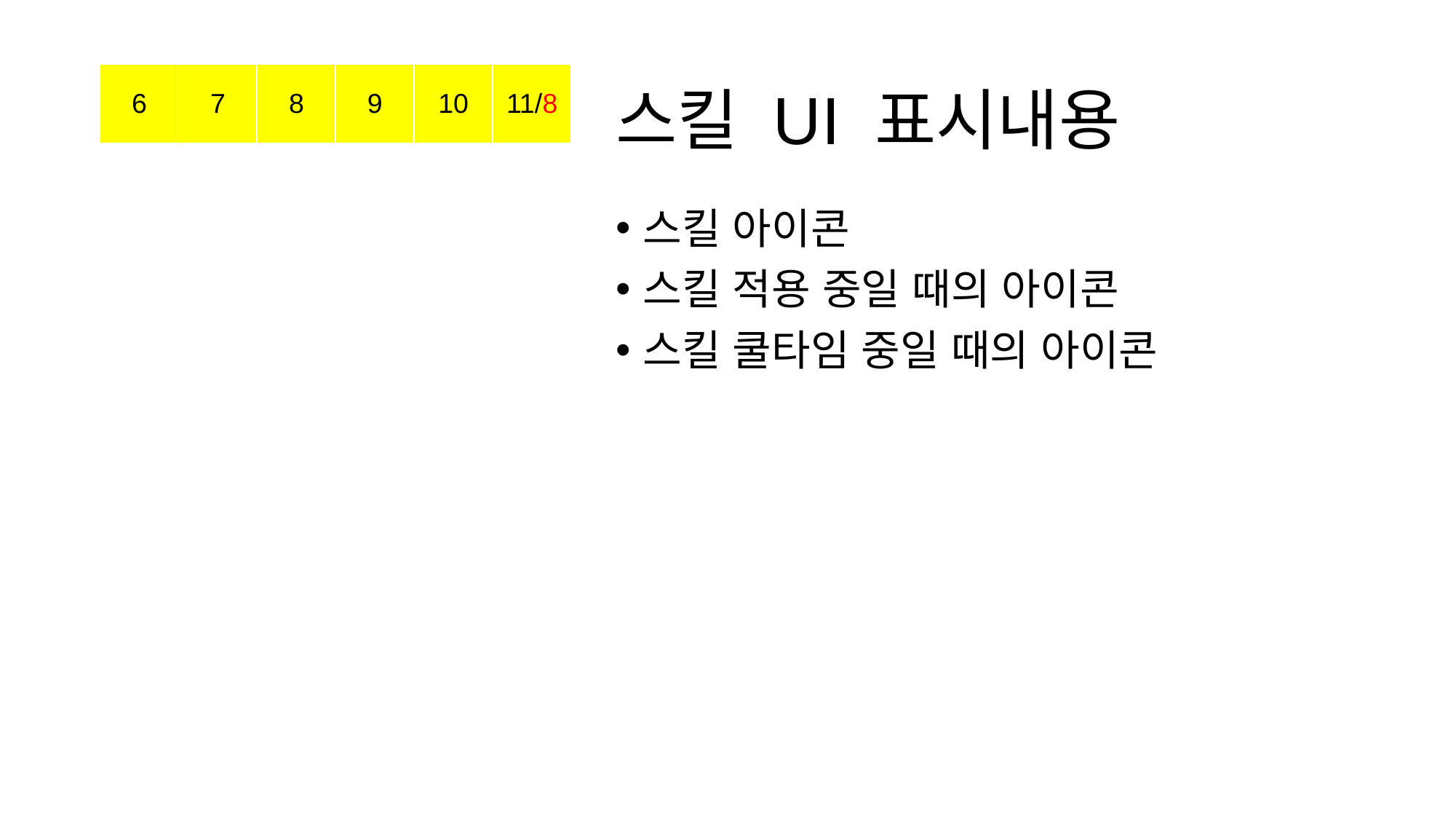

# 스킬 UI 표시내용
| 6 | 7 | 8 | 9 | 10 | 11/8 |
| --- | --- | --- | --- | --- | --- |
스킬 아이콘
스킬 적용 중일 때의 아이콘
스킬 쿨타임 중일 때의 아이콘